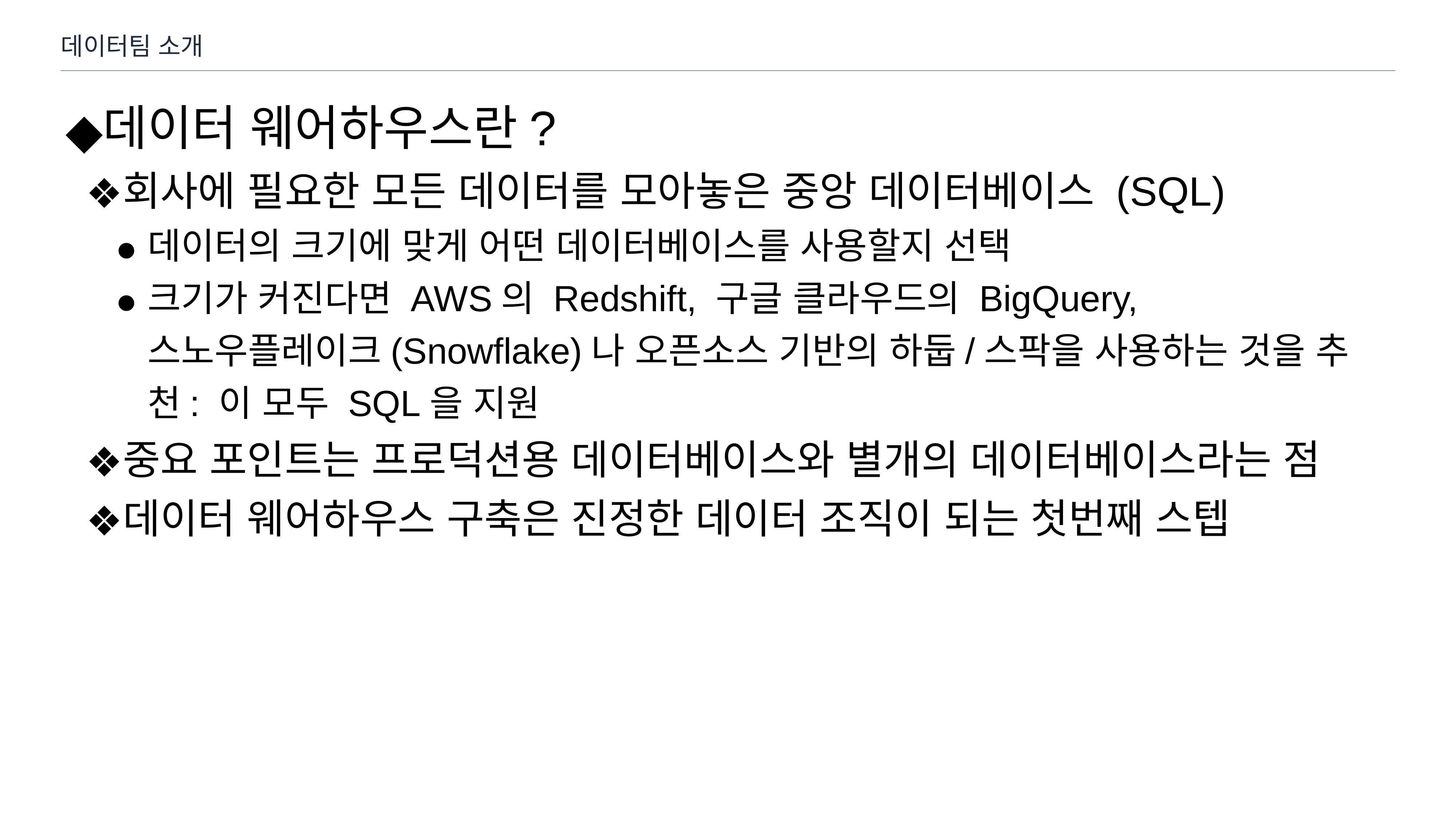

데이터팀 소개
데이터 웨어하우스란?
회사에 필요한 모든 데이터를 모아놓은 중앙 데이터베이스 (SQL)
데이터의 크기에 맞게 어떤 데이터베이스를 사용할지 선택
크기가 커진다면 AWS의 Redshift, 구글 클라우드의 BigQuery, 스노우플레이크(Snowflake)나 오픈소스 기반의 하둡/스팍을 사용하는 것을 추천: 이 모두 SQL을 지원
중요 포인트는 프로덕션용 데이터베이스와 별개의 데이터베이스라는 점
데이터 웨어하우스 구축은 진정한 데이터 조직이 되는 첫번째 스텝